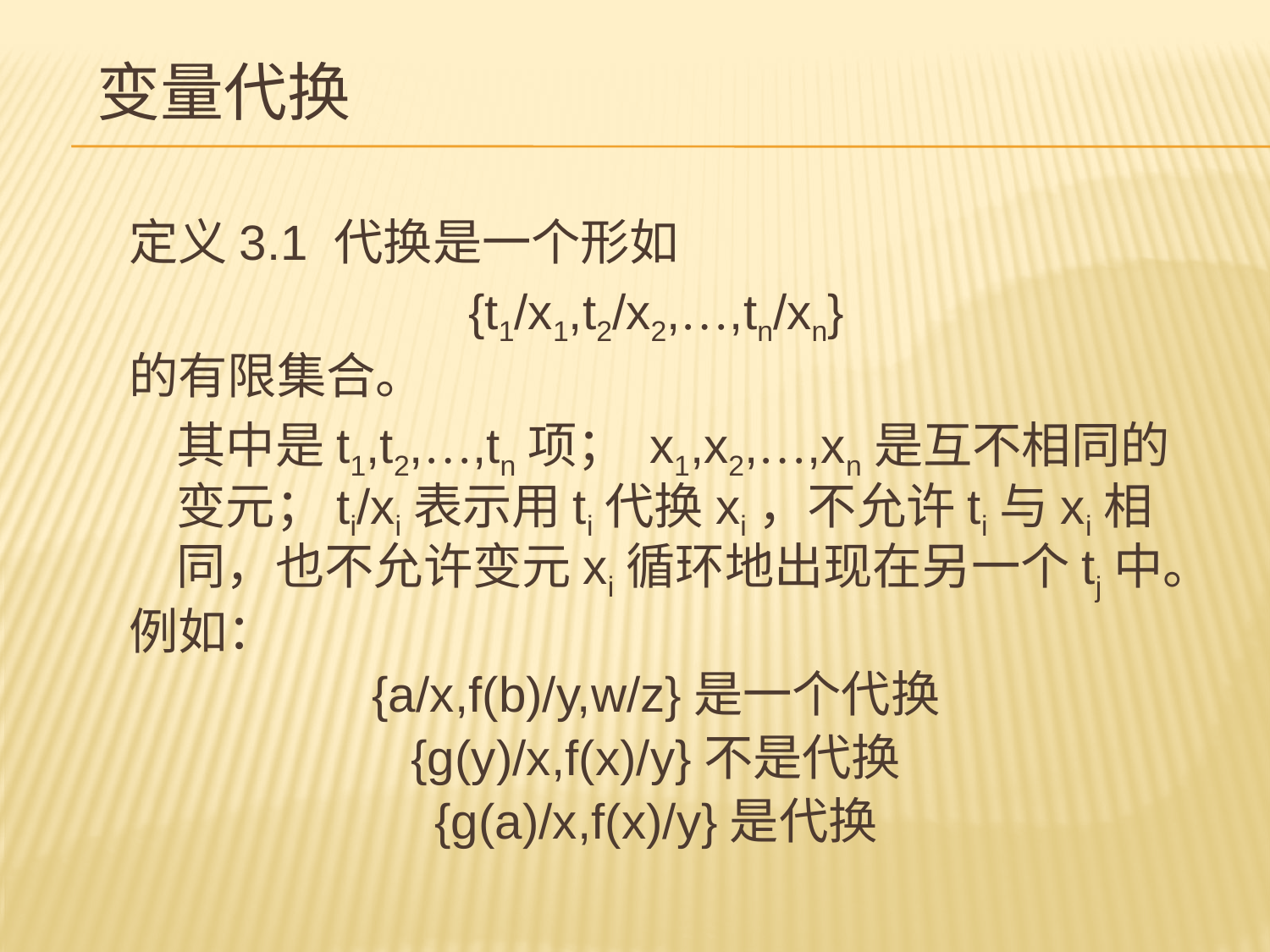

# 变量代换
定义3.1 代换是一个形如
{t1/x1,t2/x2,…,tn/xn}
的有限集合。
	其中是t1,t2,…,tn项； x1,x2,…,xn是互不相同的变元；ti/xi表示用ti代换xi，不允许ti与xi相同，也不允许变元xi循环地出现在另一个tj中。
例如：
{a/x,f(b)/y,w/z}是一个代换
{g(y)/x,f(x)/y}不是代换
{g(a)/x,f(x)/y}是代换
11